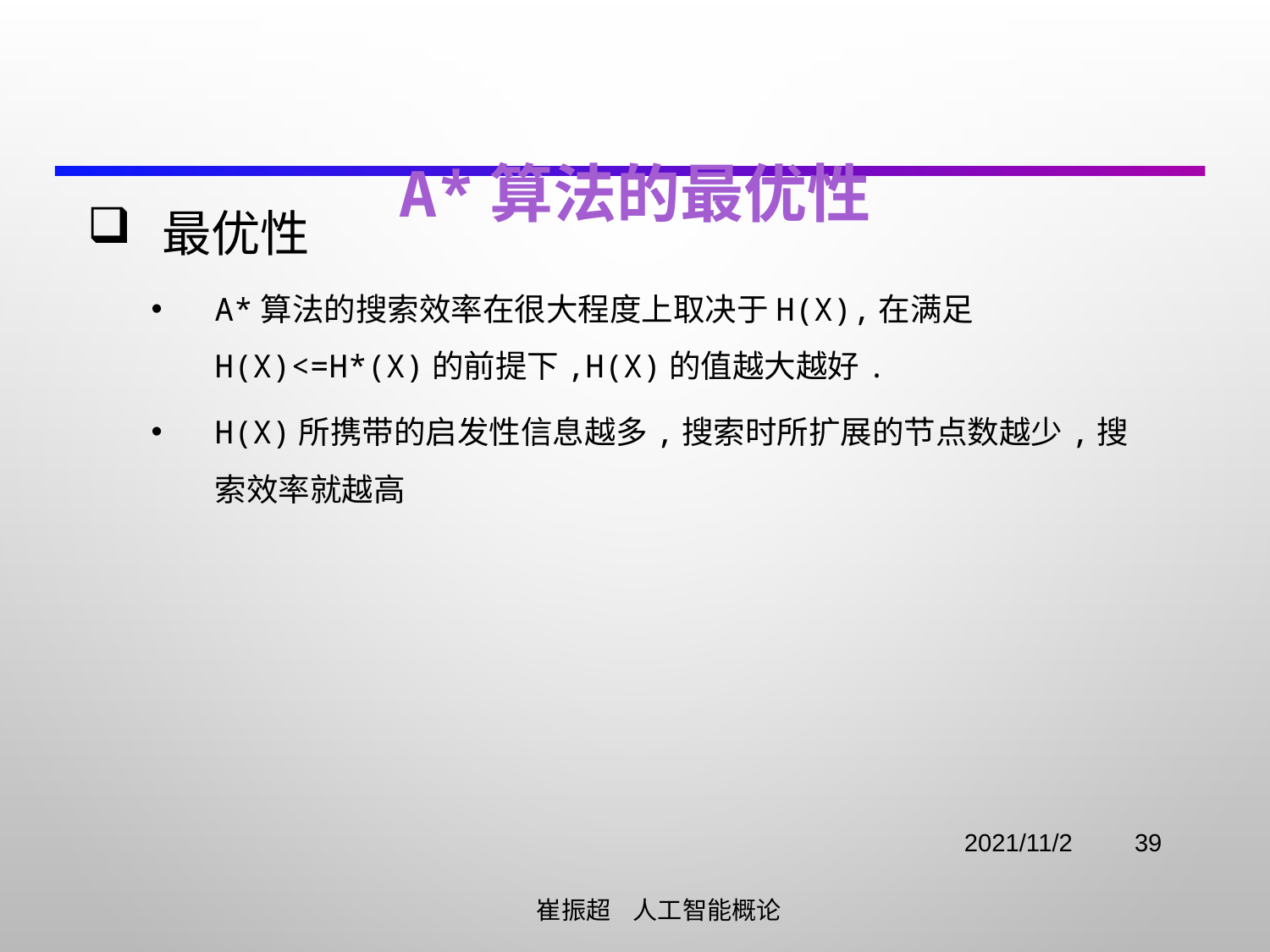

# A*算法的最优性
最优性
A*算法的搜索效率在很大程度上取决于h(x),在满足h(x)<=h*(x)的前提下,h(x)的值越大越好.
H(x)所携带的启发性信息越多,搜索时所扩展的节点数越少,搜索效率就越高
2021/11/2
39
 崔振超    人工智能概论